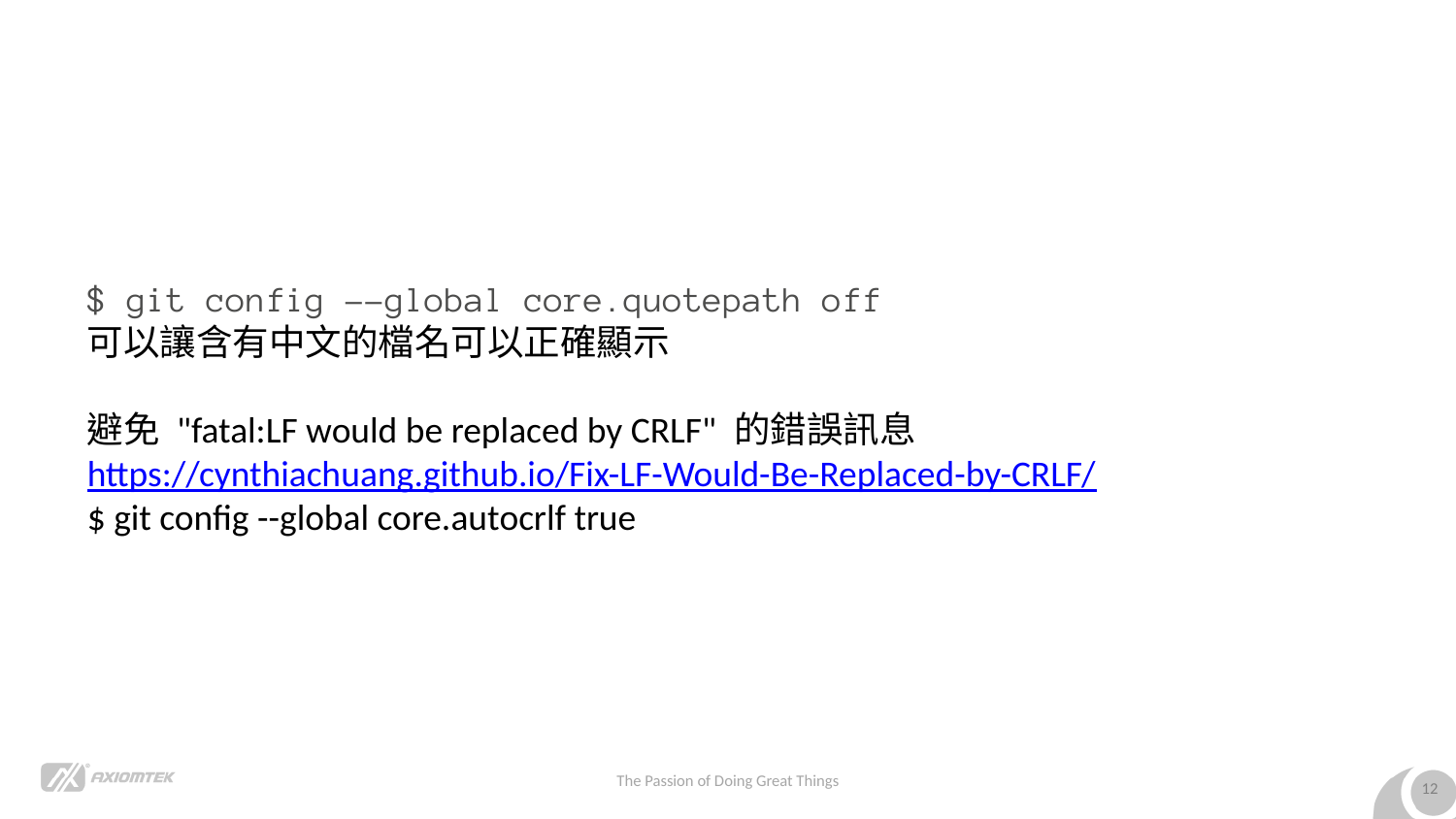

#
$ git config --global core.quotepath off
可以讓含有中文的檔名可以正確顯示

避免 "fatal:LF would be replaced by CRLF" 的錯誤訊息
https://cynthiachuang.github.io/Fix-LF-Would-Be-Replaced-by-CRLF/
$ git config --global core.autocrlf true